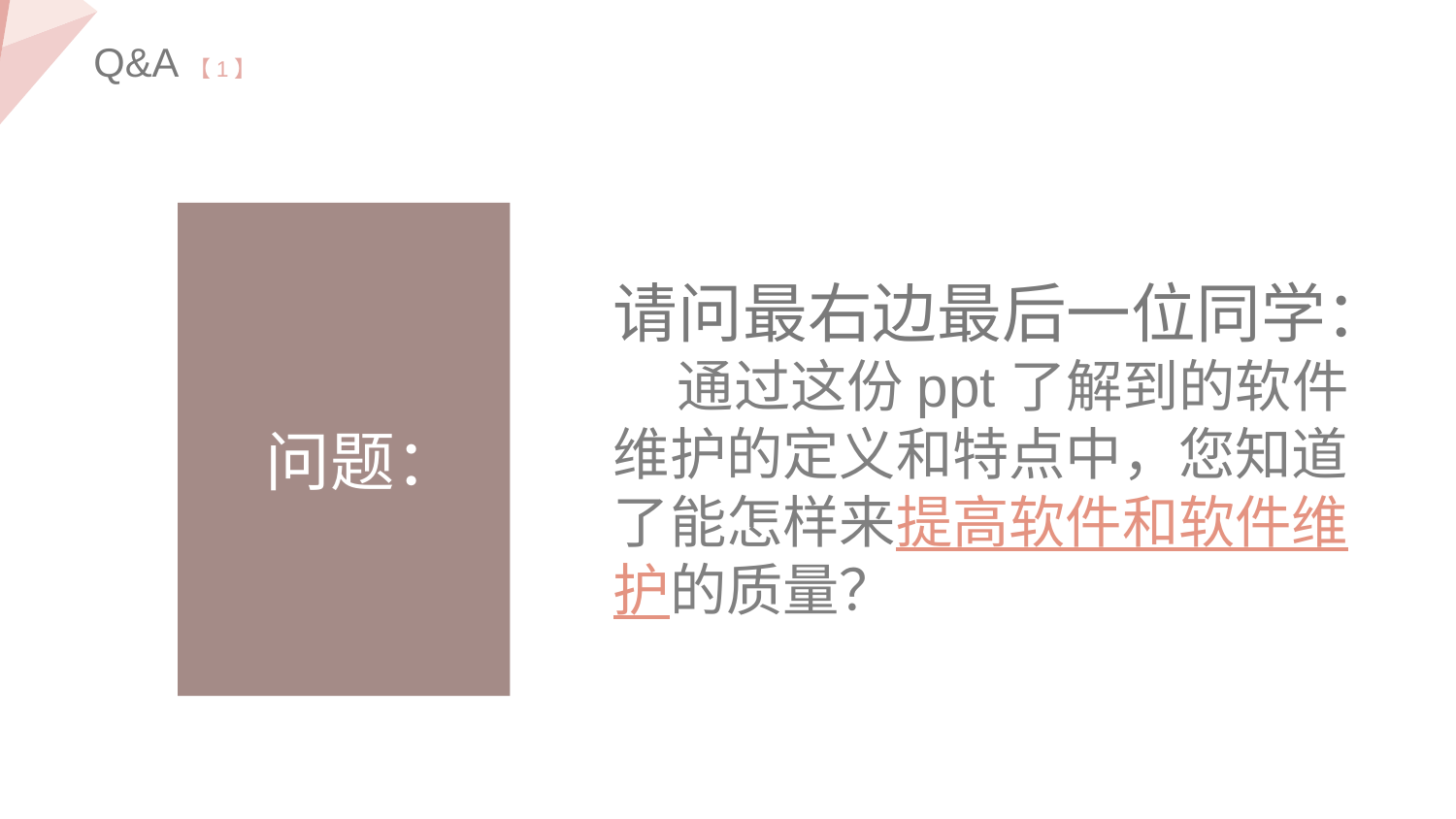

Q&A【1】

请问最右边最后一位同学：
    通过这份ppt了解到的软件维护的定义和特点中，您知道了能怎样来提高软件和软件维护的质量？
问题：